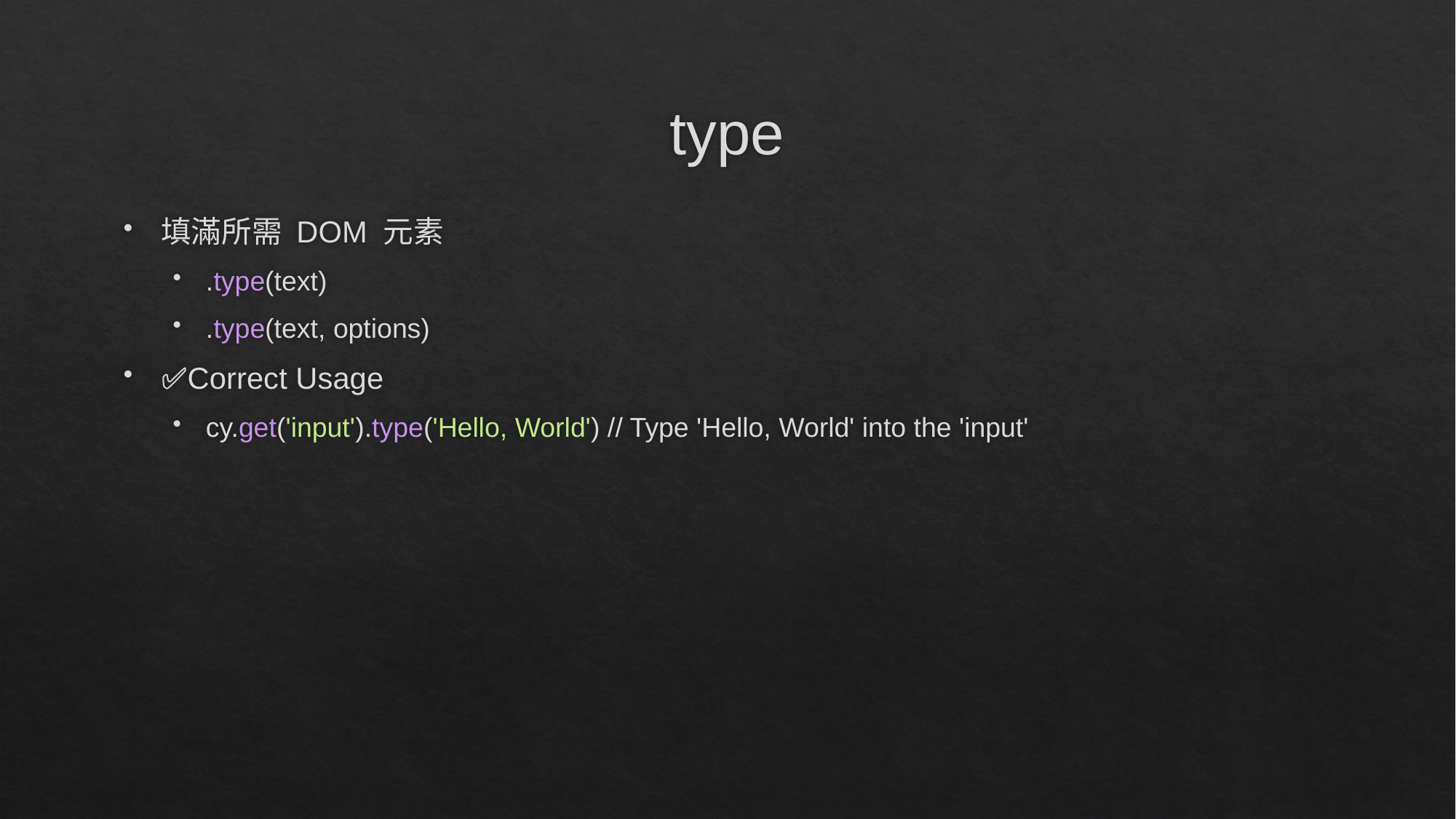

# type
填滿所需 DOM 元素
.type(text)
.type(text, options)
✅Correct Usage
cy.get('input').type('Hello, World') // Type 'Hello, World' into the 'input'